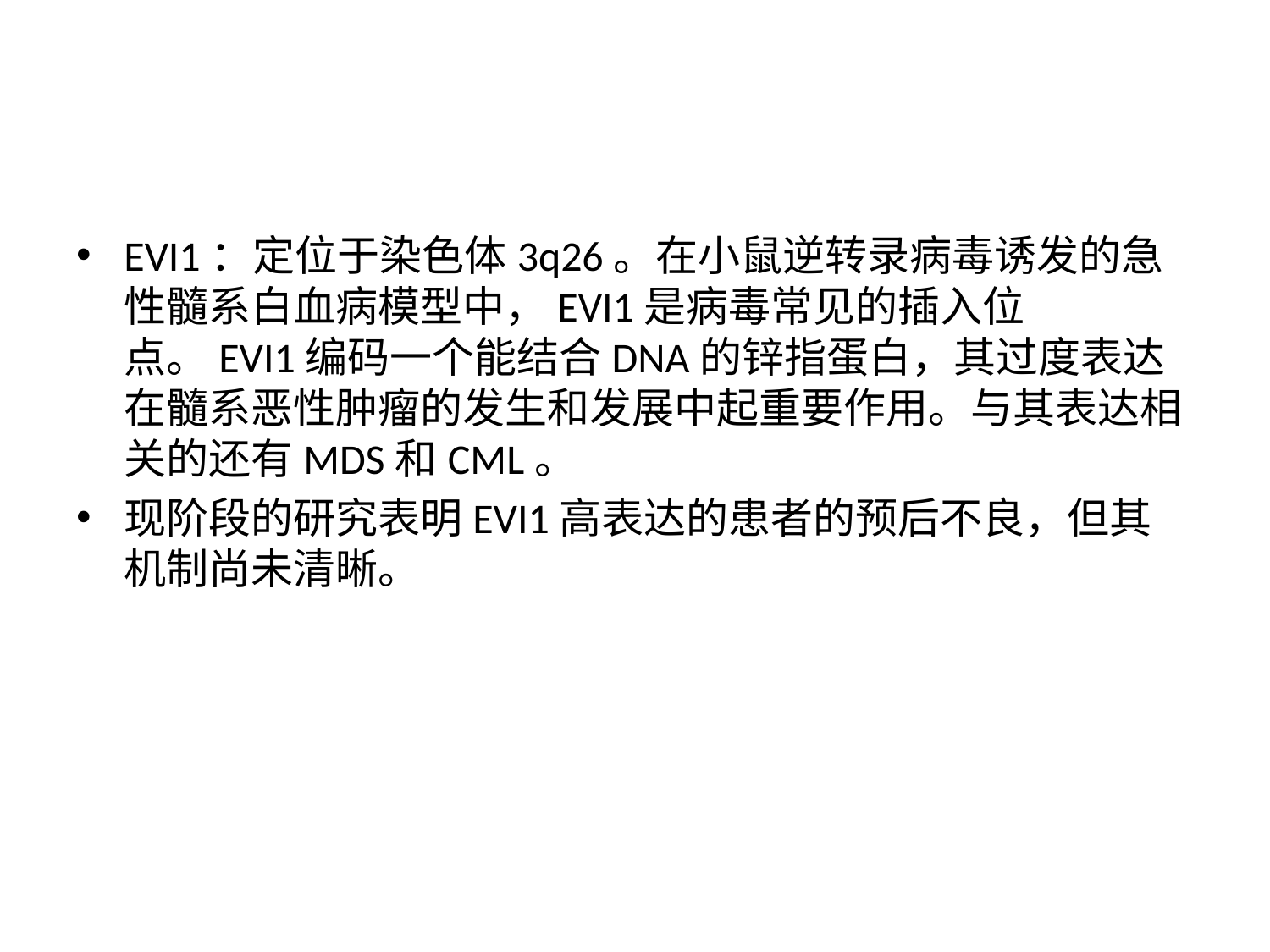

#
EVI1：定位于染色体3q26。在小鼠逆转录病毒诱发的急性髓系白血病模型中，EVI1是病毒常见的插入位点。EVI1编码一个能结合DNA的锌指蛋白，其过度表达在髓系恶性肿瘤的发生和发展中起重要作用。与其表达相关的还有MDS和CML。
现阶段的研究表明EVI1高表达的患者的预后不良，但其机制尚未清晰。